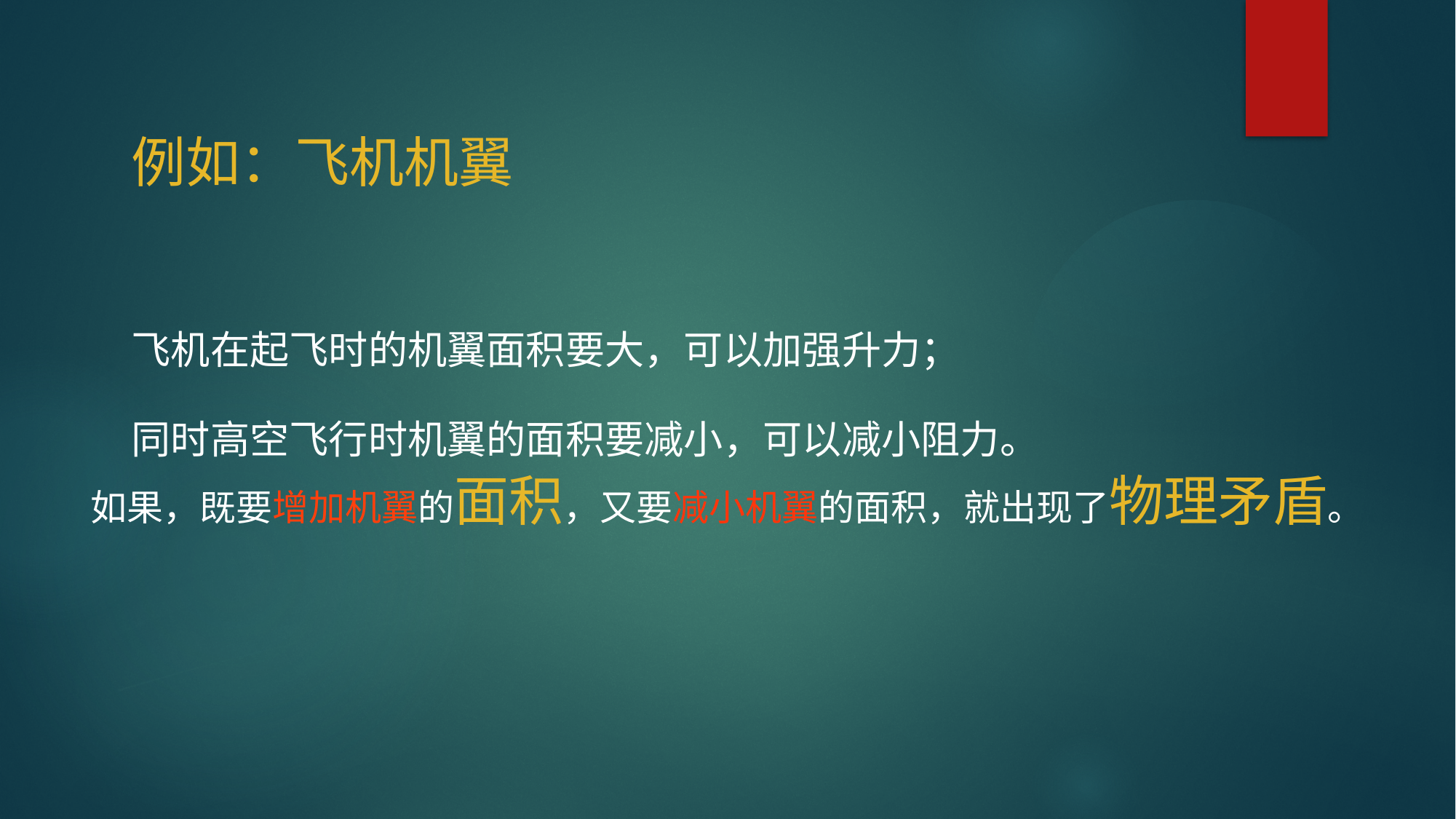

例如：飞机机翼

飞机在起飞时的机翼面积要大，可以加强升力；
同时高空飞行时机翼的面积要减小，可以减小阻力。
如果，既要增加机翼的面积，又要减小机翼的面积，就出现了物理矛盾。